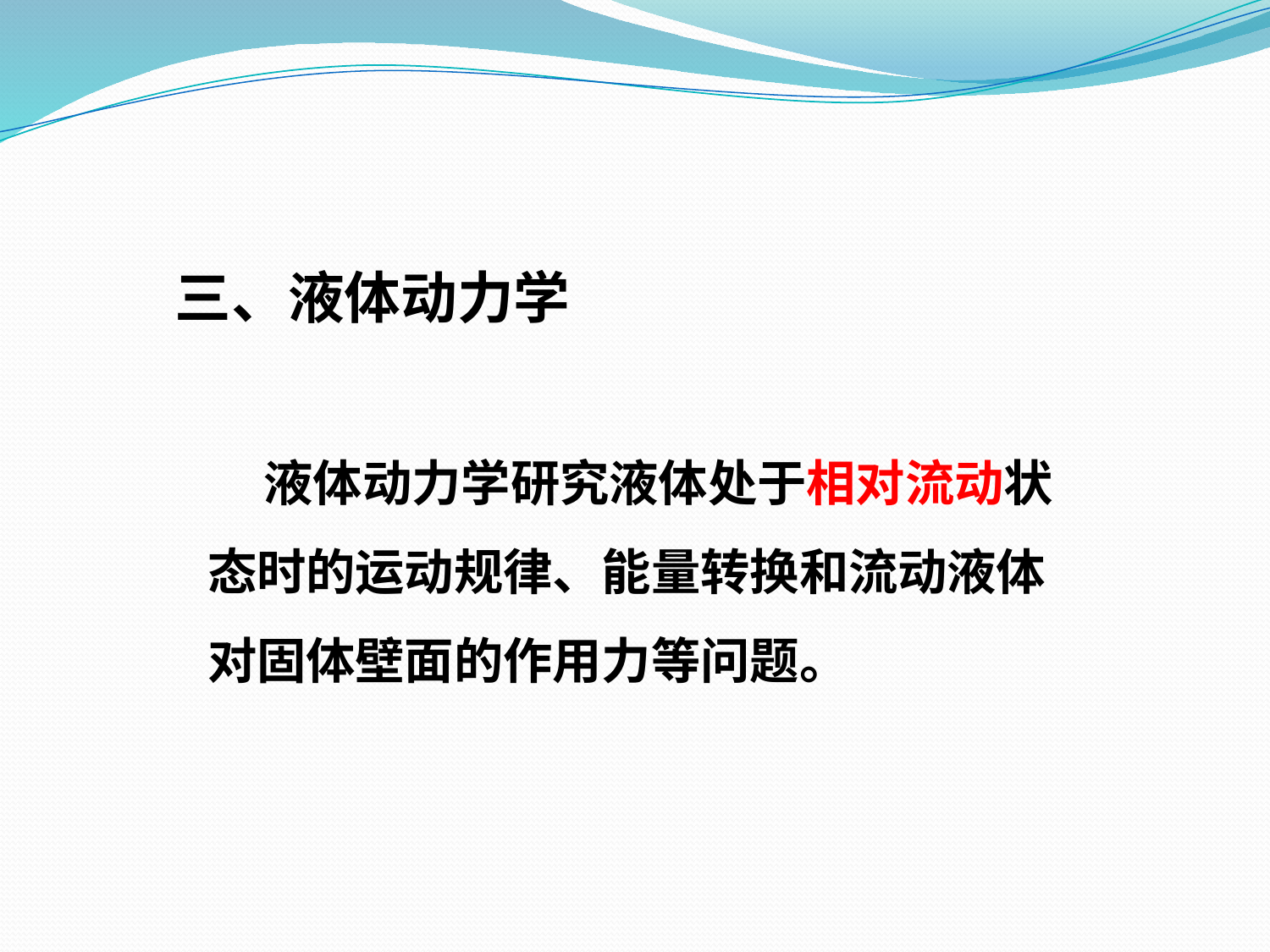

# 三、液体动力学
    液体动力学研究液体处于相对流动状态时的运动规律、能量转换和流动液体对固体壁面的作用力等问题。